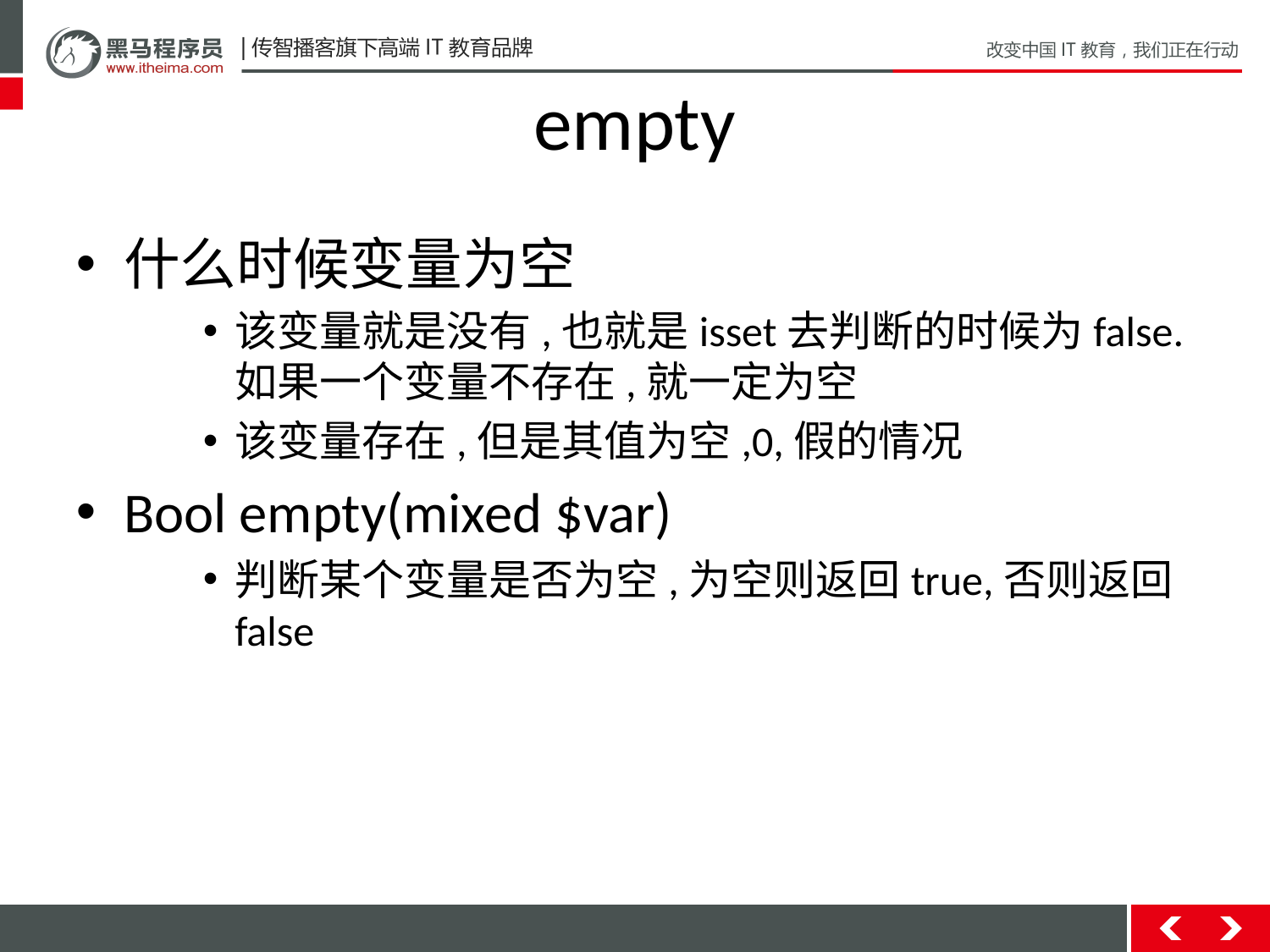

# empty
什么时候变量为空
该变量就是没有,也就是isset去判断的时候为false.如果一个变量不存在,就一定为空
该变量存在,但是其值为空,0,假的情况
Bool empty(mixed $var)
判断某个变量是否为空,为空则返回true,否则返回false